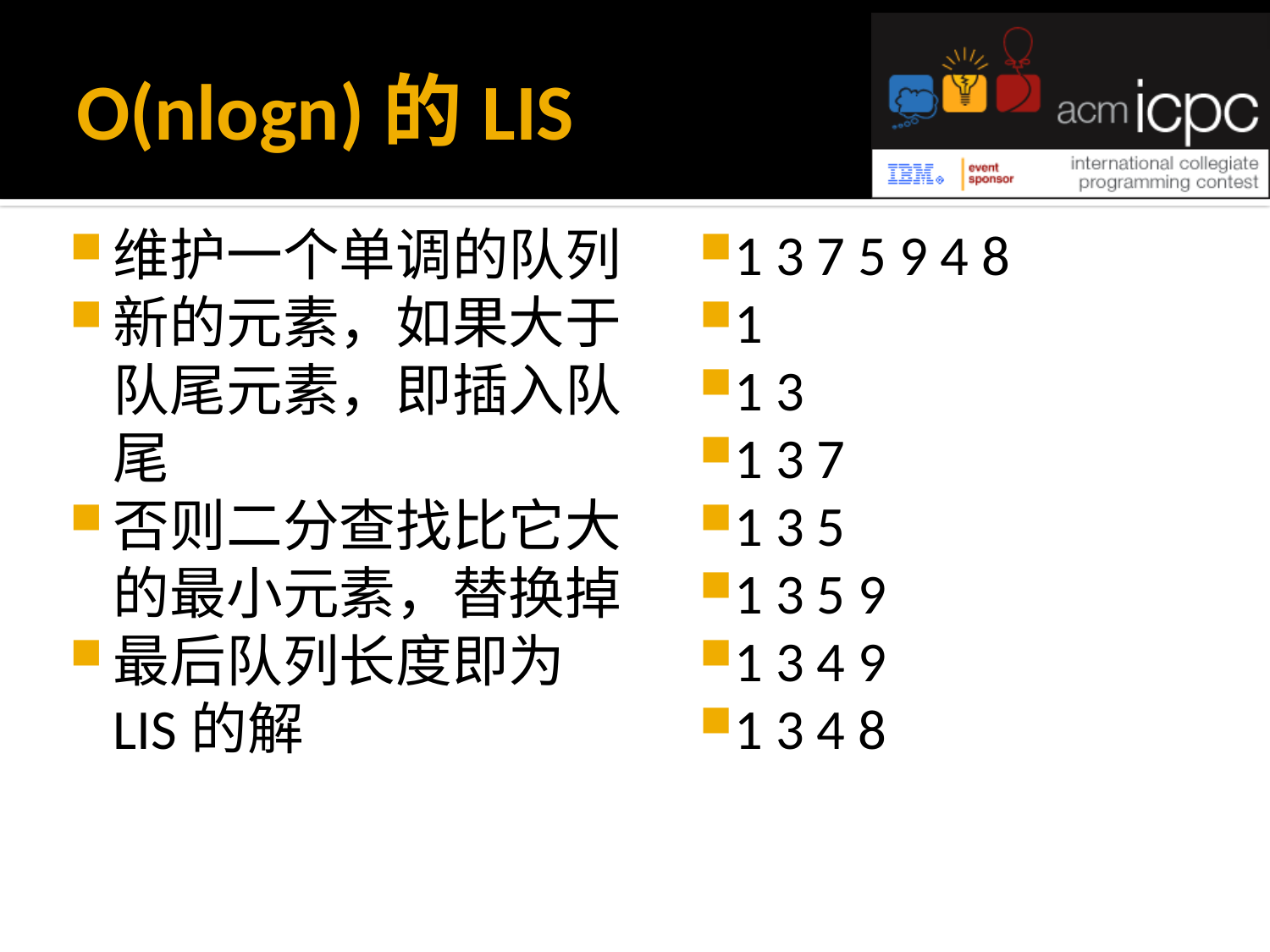

# O(nlogn)的LIS
维护一个单调的队列
新的元素，如果大于队尾元素，即插入队尾
否则二分查找比它大的最小元素，替换掉
最后队列长度即为LIS的解

1 3 7 5 9 4 8
1
1 3
1 3 7
1 3 5
1 3 5 9
1 3 4 9
1 3 4 8